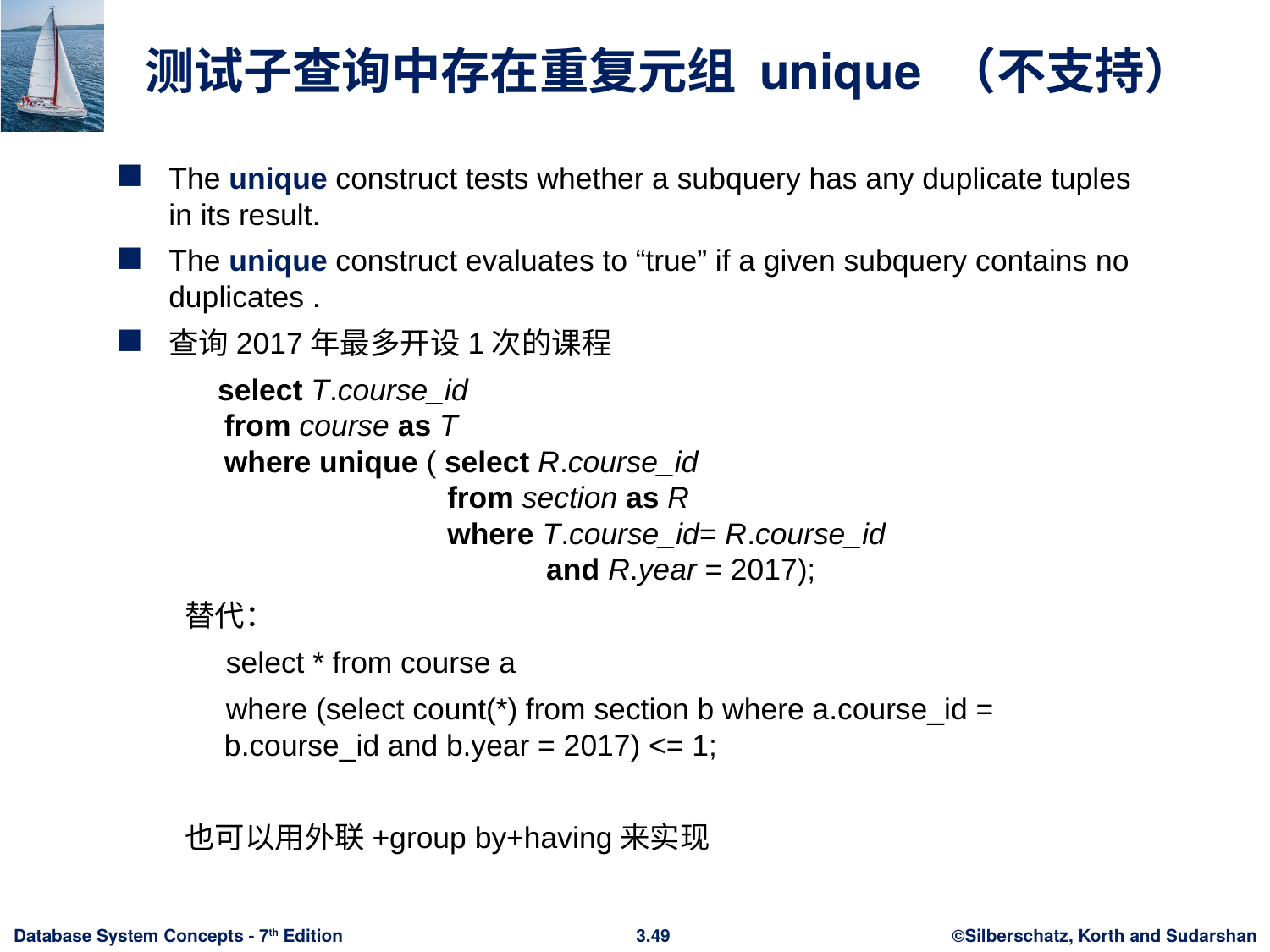

# 测试子查询中存在重复元组 unique （不支持）
The unique construct tests whether a subquery has any duplicate tuples in its result.
The unique construct evaluates to “true” if a given subquery contains no duplicates .
查询2017年最多开设1次的课程
    select T.course_id
from course as T
where unique ( select R.course_id
                           from section as R
                           where T.course_id= R.course_id
                                       and R.year = 2017);
替代：
     select * from course a
     where (select count(*) from section b where a.course_id = b.course_id and b.year = 2017) <= 1;

也可以用外联+group by+having来实现